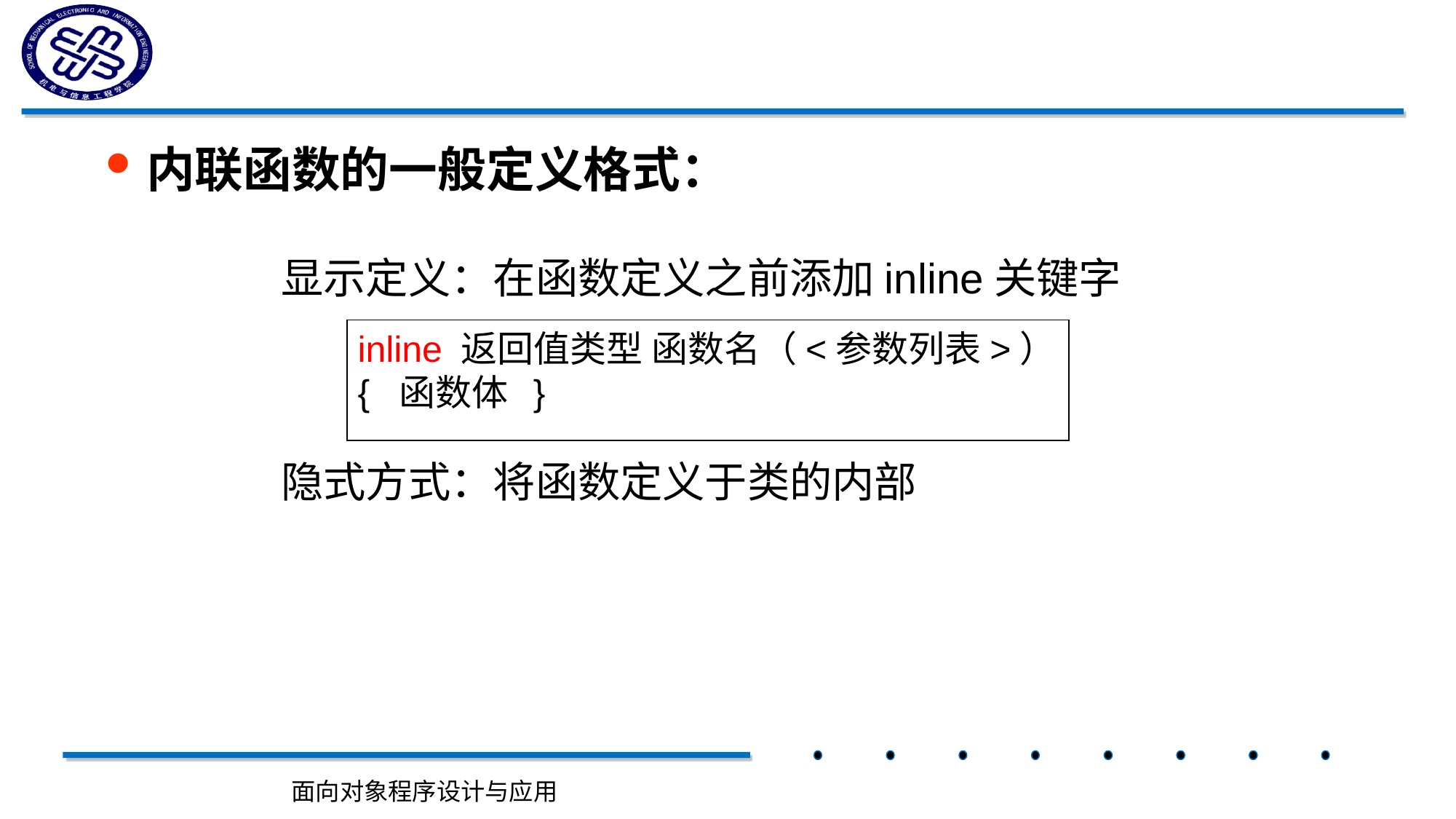

#
内联函数的一般定义格式：

显示定义：在函数定义之前添加inline关键字

隐式方式：将函数定义于类的内部
inline 返回值类型 函数名（<参数列表>）
{  函数体  }

面向对象程序设计与应用
62